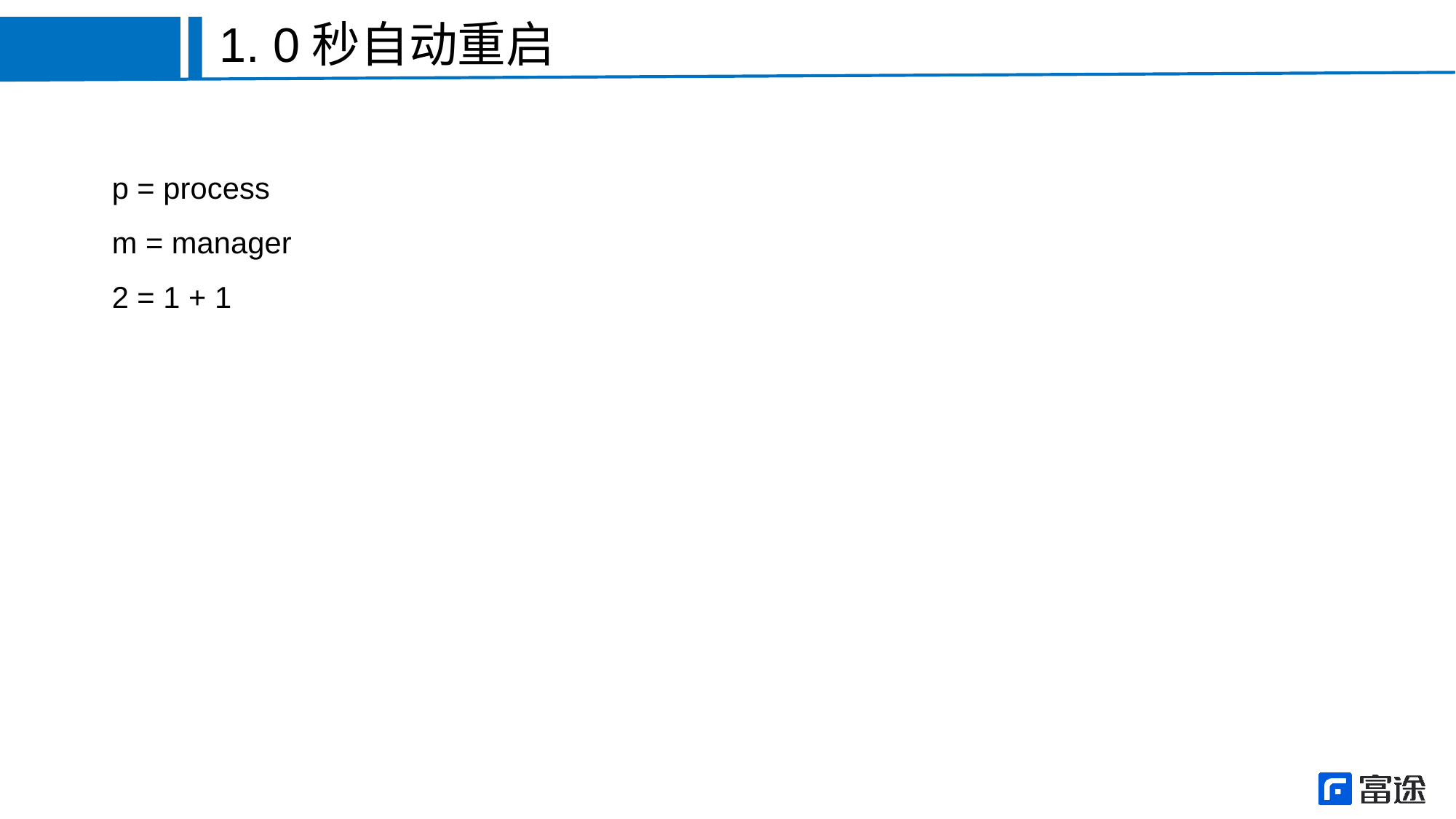

1. 0秒自动重启
p = process
m = manager
2 = 1 + 1